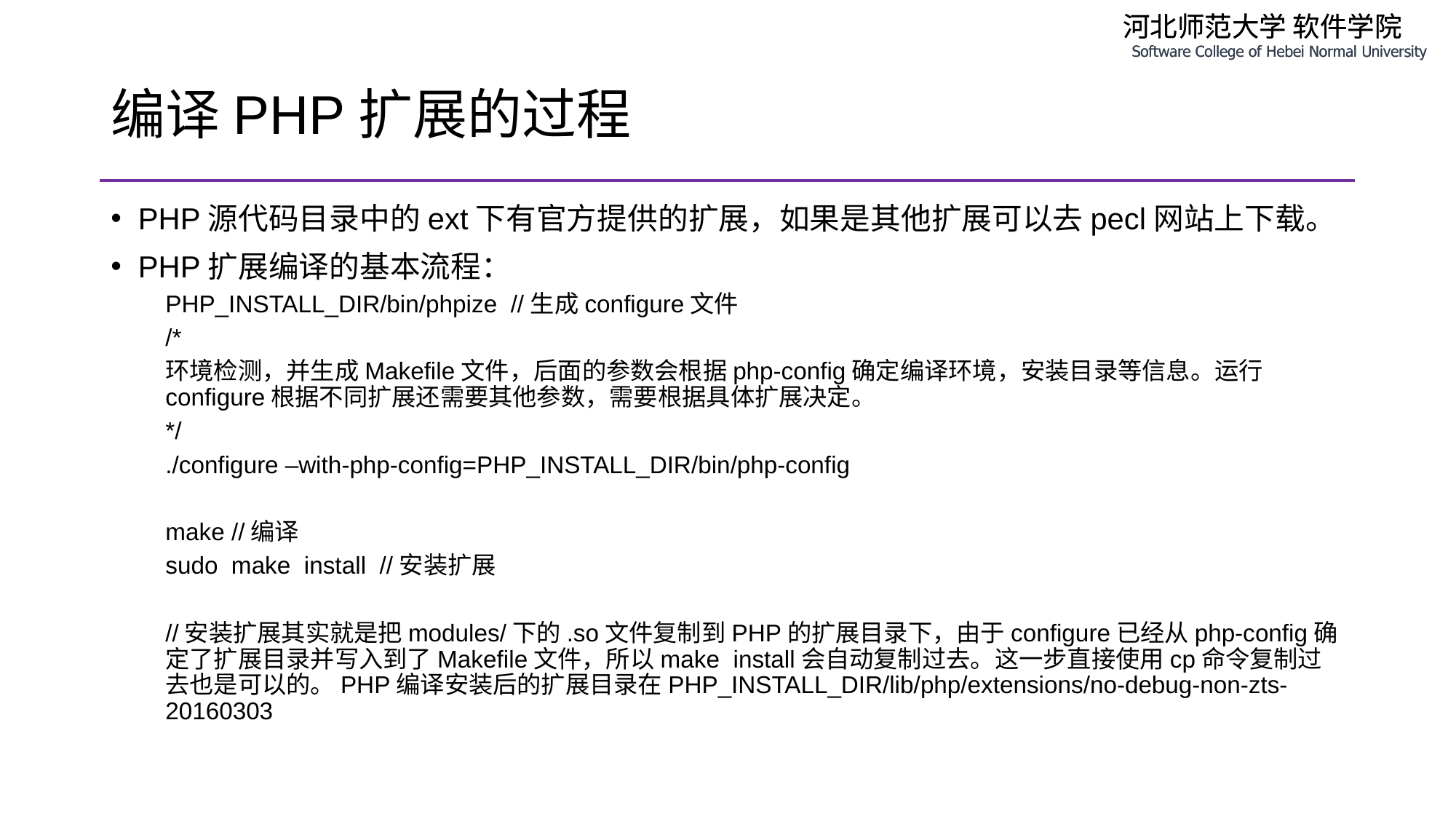

# 编译PHP扩展的过程
PHP源代码目录中的ext下有官方提供的扩展，如果是其他扩展可以去pecl网站上下载。
PHP扩展编译的基本流程：
PHP_INSTALL_DIR/bin/phpize  //生成configure文件
/*
环境检测，并生成Makefile文件，后面的参数会根据php-config确定编译环境，安装目录等信息。运行configure根据不同扩展还需要其他参数，需要根据具体扩展决定。
*/
./configure –with-php-config=PHP_INSTALL_DIR/bin/php-config

make //编译
sudo  make  install  //安装扩展

//安装扩展其实就是把modules/下的.so文件复制到PHP的扩展目录下，由于configure已经从php-config确定了扩展目录并写入到了Makefile文件，所以make  install会自动复制过去。这一步直接使用cp命令复制过去也是可以的。PHP编译安装后的扩展目录在PHP_INSTALL_DIR/lib/php/extensions/no-debug-non-zts-20160303